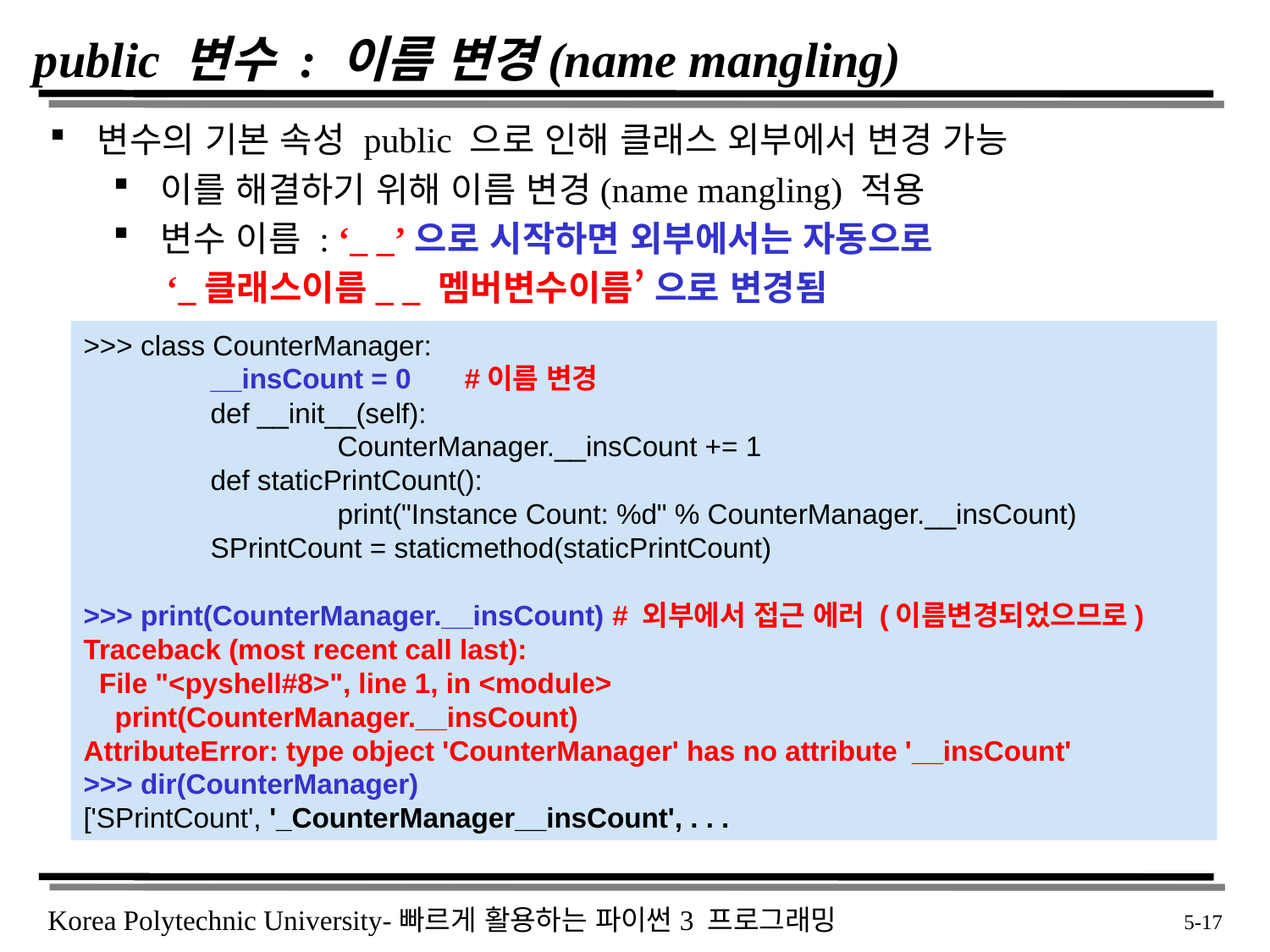

# public 변수 : 이름 변경(name mangling)
변수의 기본 속성 public 으로 인해 클래스 외부에서 변경 가능
이를 해결하기 위해 이름 변경(name mangling) 적용
변수 이름 : ‘_ _’으로 시작하면 외부에서는 자동으로
      ‘_클래스이름_ _ 멤버변수이름’ 으로 변경됨

>>> class CounterManager:
	__insCount = 0 	#이름 변경
	def __init__(self):
		CounterManager.__insCount += 1
	def staticPrintCount():
		print("Instance Count: %d" % CounterManager.__insCount)
	SPrintCount = staticmethod(staticPrintCount)

>>> print(CounterManager.__insCount) # 외부에서 접근 에러 (이름변경되었으므로)
Traceback (most recent call last):
  File "<pyshell#8>", line 1, in <module>
    print(CounterManager.__insCount)
AttributeError: type object 'CounterManager' has no attribute '__insCount'
>>> dir(CounterManager)
['SPrintCount', '_CounterManager__insCount', . . .
 5-17